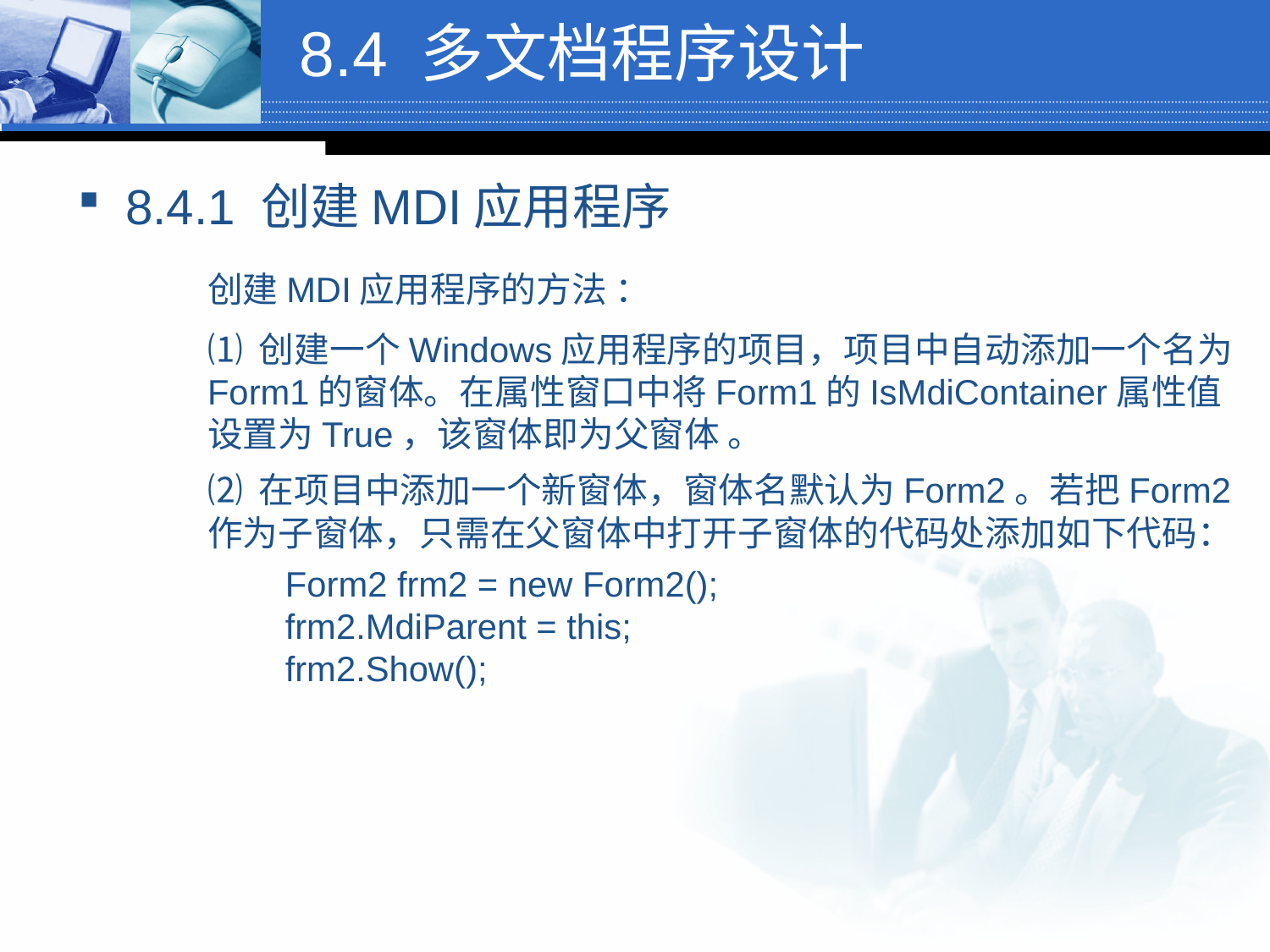

# 8.4 多文档程序设计
8.4.1 创建MDI应用程序
创建MDI应用程序的方法 ：
⑴ 创建一个Windows应用程序的项目，项目中自动添加一个名为Form1的窗体。在属性窗口中将Form1的IsMdiContainer属性值设置为True，该窗体即为父窗体 。
⑵ 在项目中添加一个新窗体，窗体名默认为Form2。若把Form2作为子窗体，只需在父窗体中打开子窗体的代码处添加如下代码：
        Form2 frm2 = new Form2();
        frm2.MdiParent = this;
        frm2.Show();